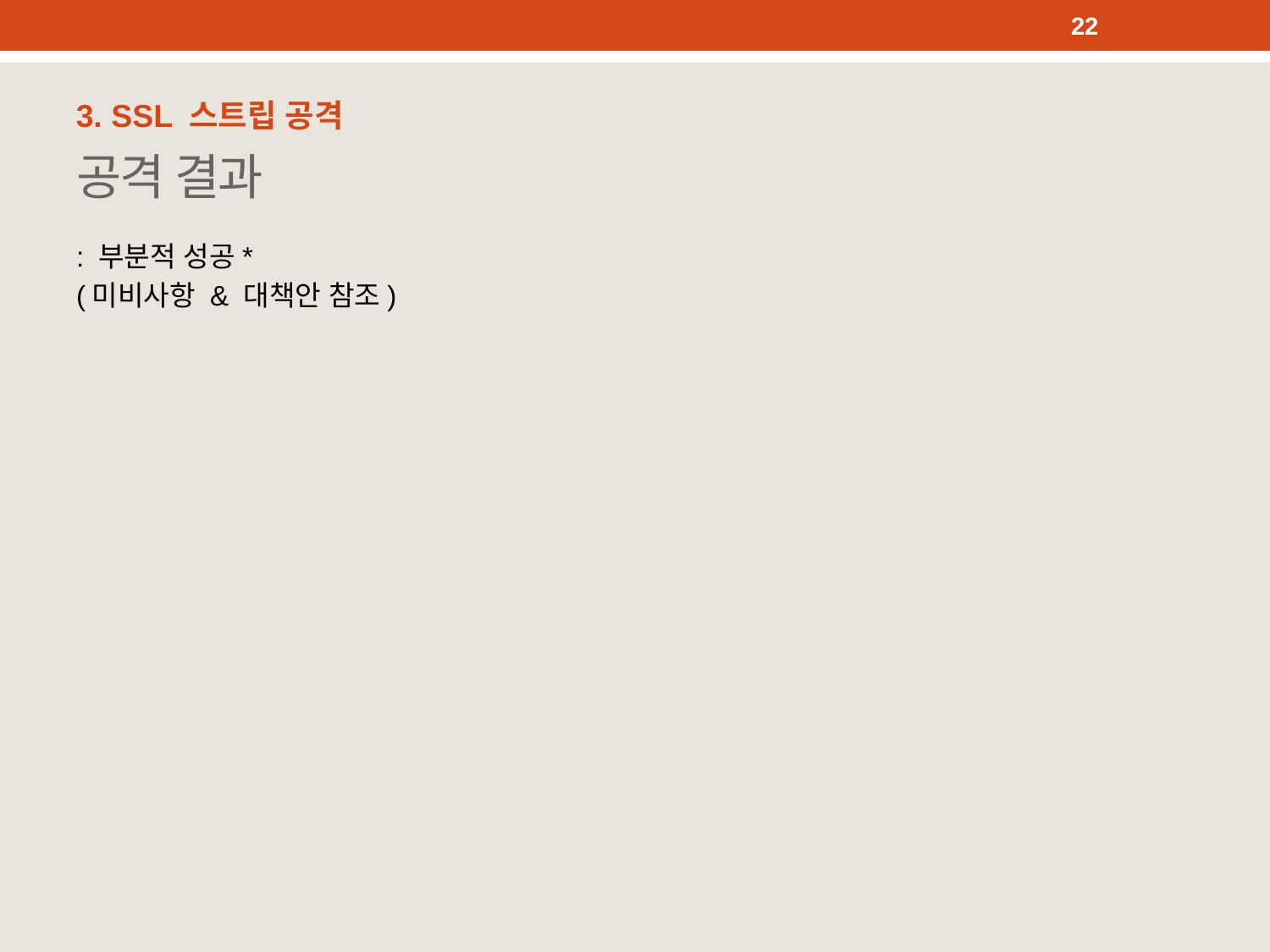

22
3. SSL 스트립 공격
# 공격 결과

: 부분적 성공*
(미비사항 & 대책안 참조)